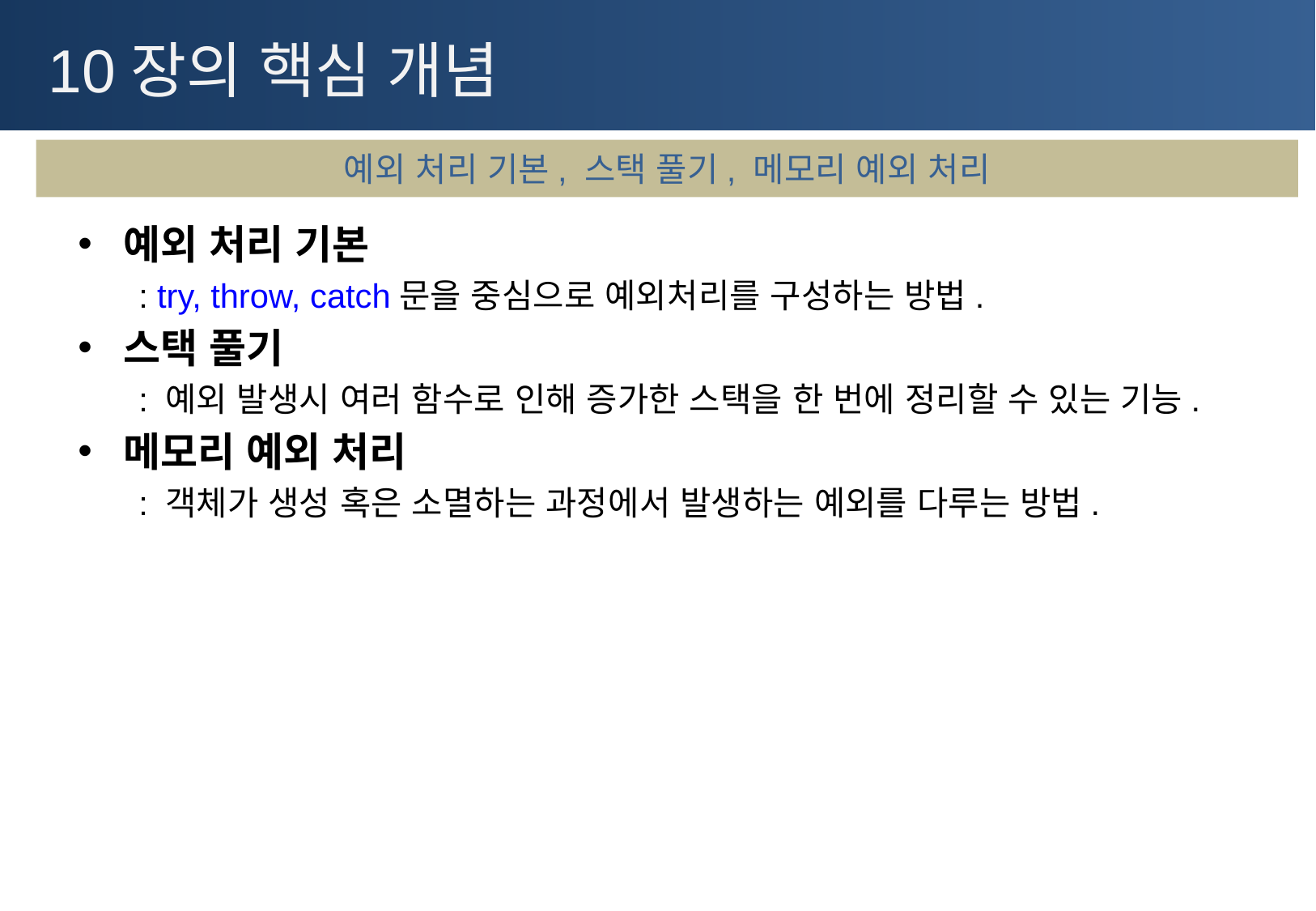

# 10장의 핵심 개념
예외 처리 기본, 스택 풀기, 메모리 예외 처리
예외 처리 기본
: try, throw, catch문을 중심으로 예외처리를 구성하는 방법.
스택 풀기
: 예외 발생시 여러 함수로 인해 증가한 스택을 한 번에 정리할 수 있는 기능.
메모리 예외 처리
: 객체가 생성 혹은 소멸하는 과정에서 발생하는 예외를 다루는 방법.